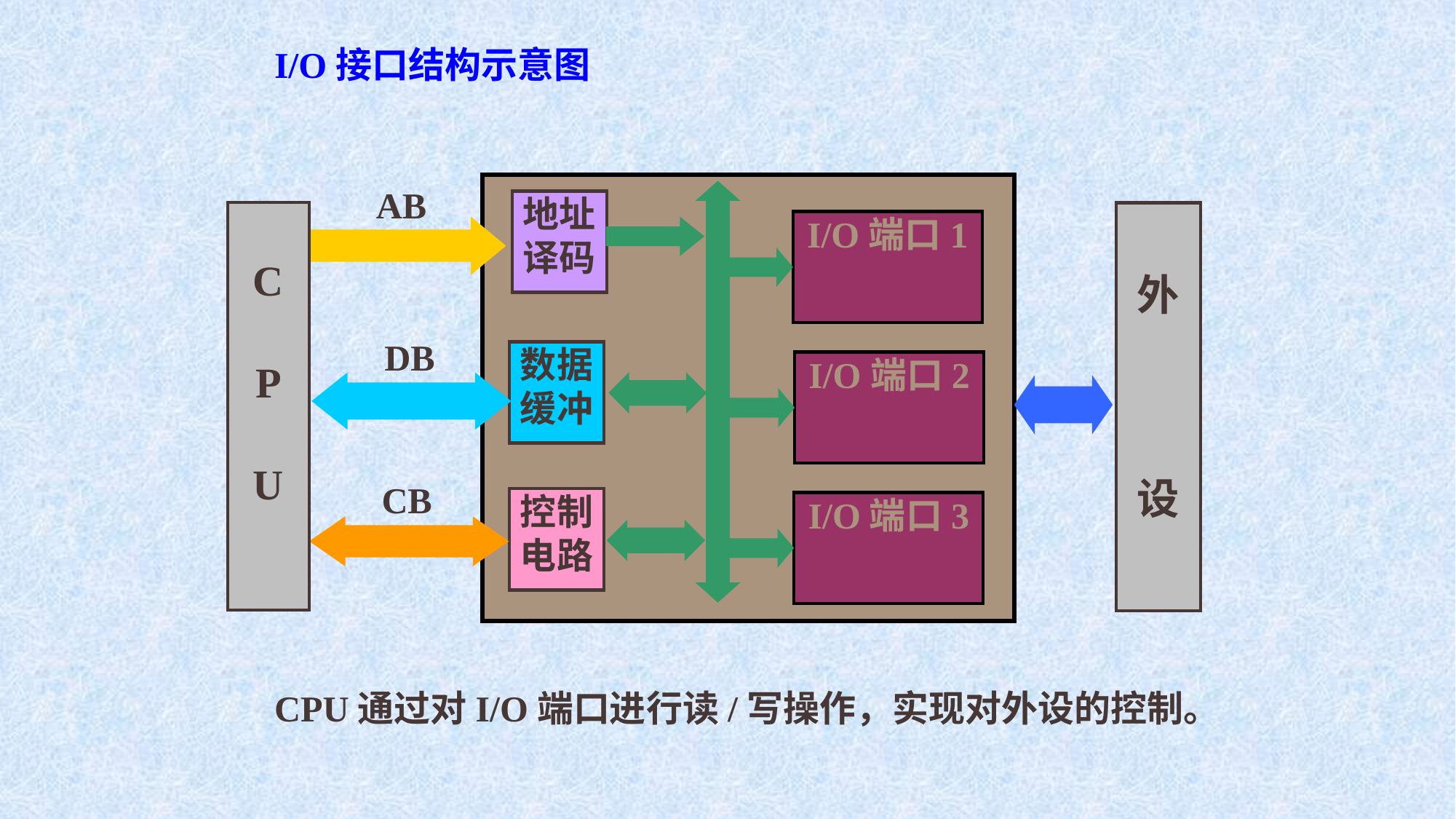

I/O接口结构示意图

AB

地址
译码

C

P

U

外

设
I/O端口1

DB

数据
缓冲
I/O端口2

CB

控制
电路
I/O端口3

CPU通过对I/O端口进行读/写操作，实现对外设的控制。